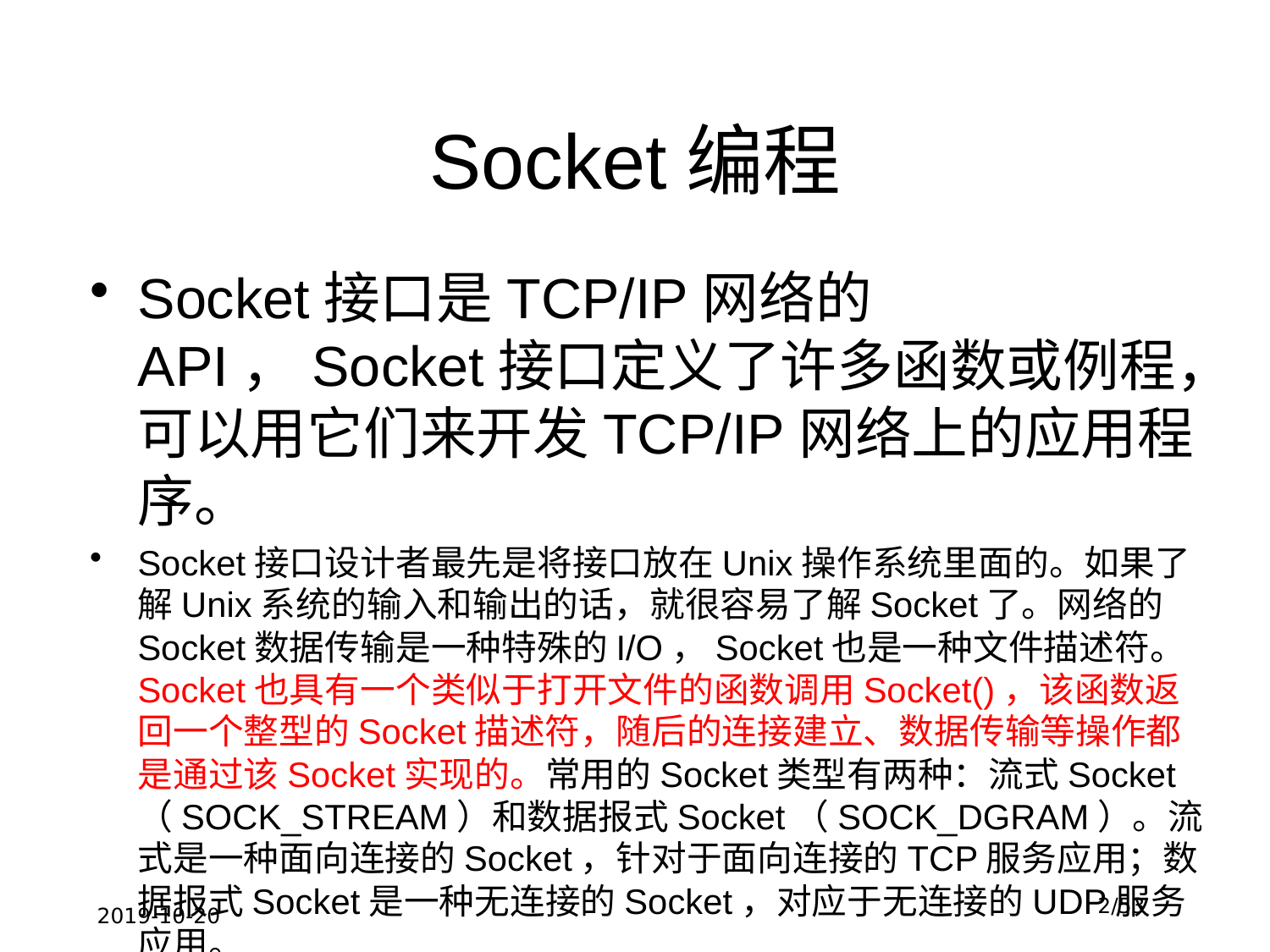

Socket编程
Socket接口是TCP/IP网络的API，Socket接口定义了许多函数或例程，可以用它们来开发TCP/IP网络上的应用程序。
Socket接口设计者最先是将接口放在Unix操作系统里面的。如果了解Unix系统的输入和输出的话，就很容易了解Socket了。网络的 Socket数据传输是一种特殊的I/O，Socket也是一种文件描述符。Socket也具有一个类似于打开文件的函数调用Socket()，该函数返 回一个整型的Socket描述符，随后的连接建立、数据传输等操作都是通过该Socket实现的。常用的Socket类型有两种：流式Socket （SOCK_STREAM）和数据报式Socket（SOCK_DGRAM）。流式是一种面向连接的Socket，针对于面向连接的TCP服务应用；数据报式Socket是一种无连接的Socket，对应于无连接的UDP服务应用。
2/53
2019-10-20